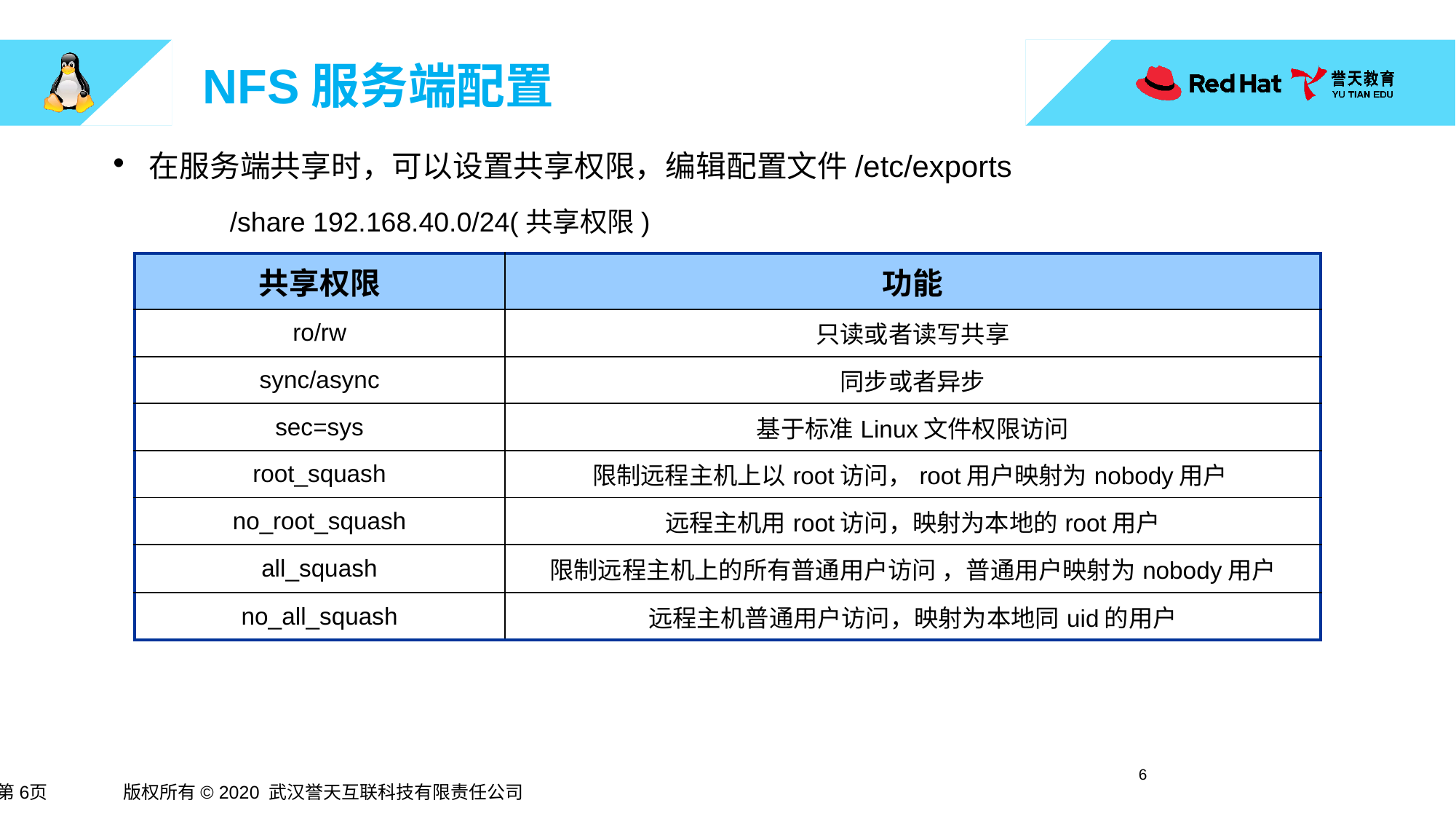

# NFS服务端配置
在服务端共享时，可以设置共享权限，编辑配置文件/etc/exports
	 /share 192.168.40.0/24(共享权限)
| 共享权限 | 功能 |
| --- | --- |
| ro/rw | 只读或者读写共享 |
| sync/async | 同步或者异步 |
| sec=sys | 基于标准Linux文件权限访问 |
| root\_squash | 限制远程主机上以root访问，root用户映射为nobody用户 |
| no\_root\_squash | 远程主机用root访问，映射为本地的root用户 |
| all\_squash | 限制远程主机上的所有普通用户访问 ，普通用户映射为nobody用户 |
| no\_all\_squash | 远程主机普通用户访问，映射为本地同uid的用户 |
6